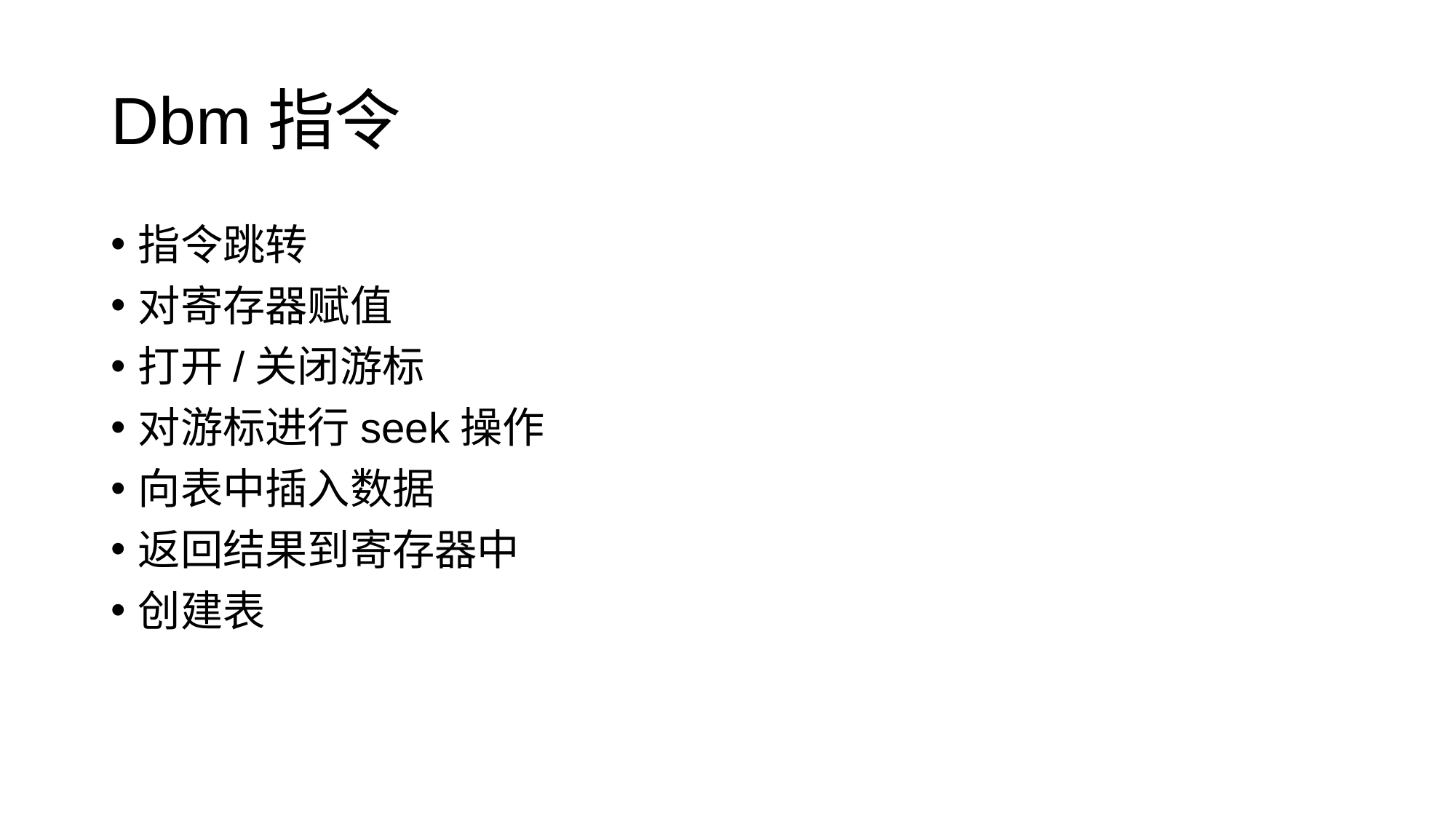

# Dbm指令
指令跳转
对寄存器赋值
打开/关闭游标
对游标进行seek操作
向表中插入数据
返回结果到寄存器中
创建表